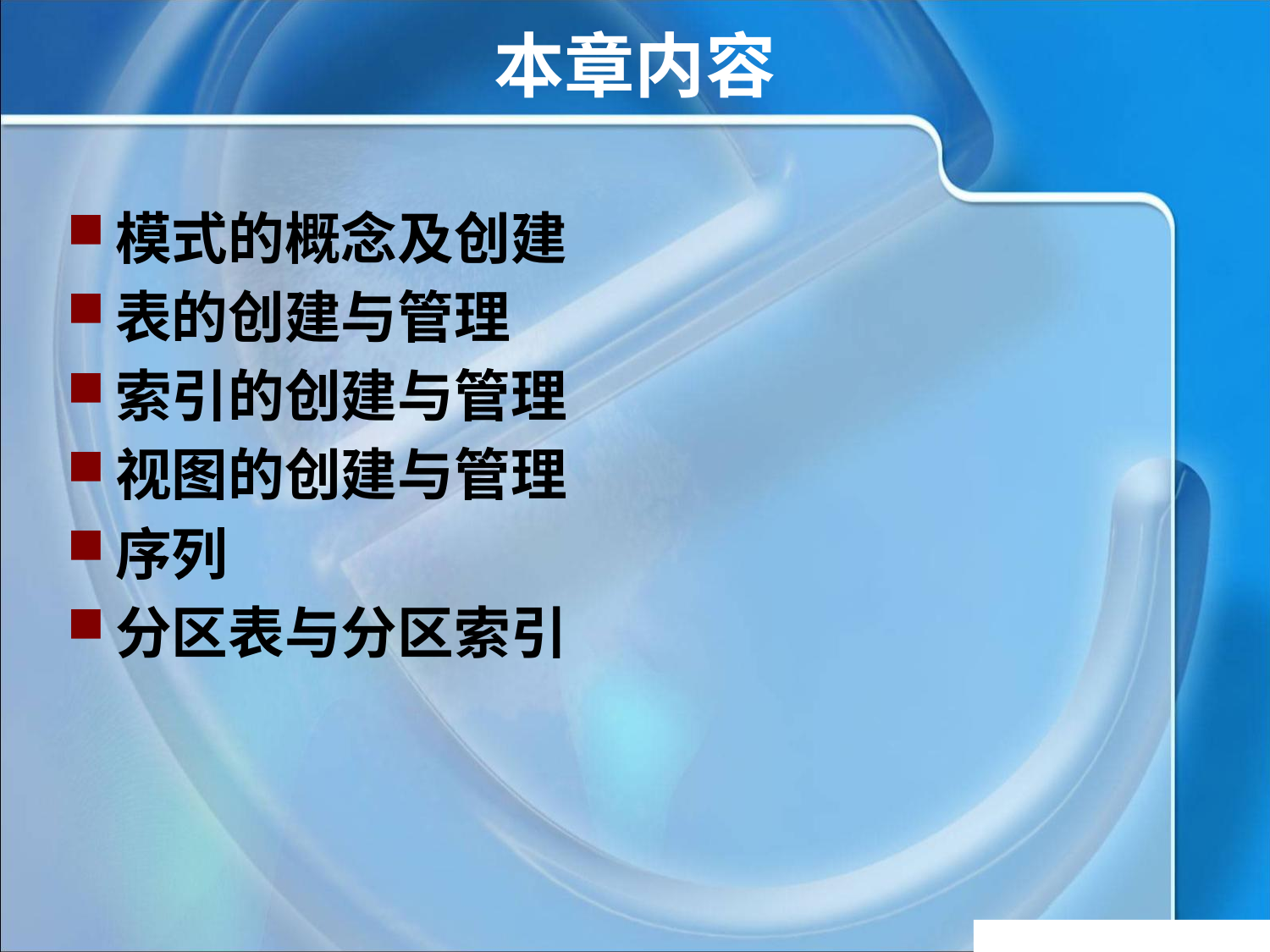

# 本章内容
模式的概念及创建
表的创建与管理
索引的创建与管理
视图的创建与管理
序列
分区表与分区索引
3